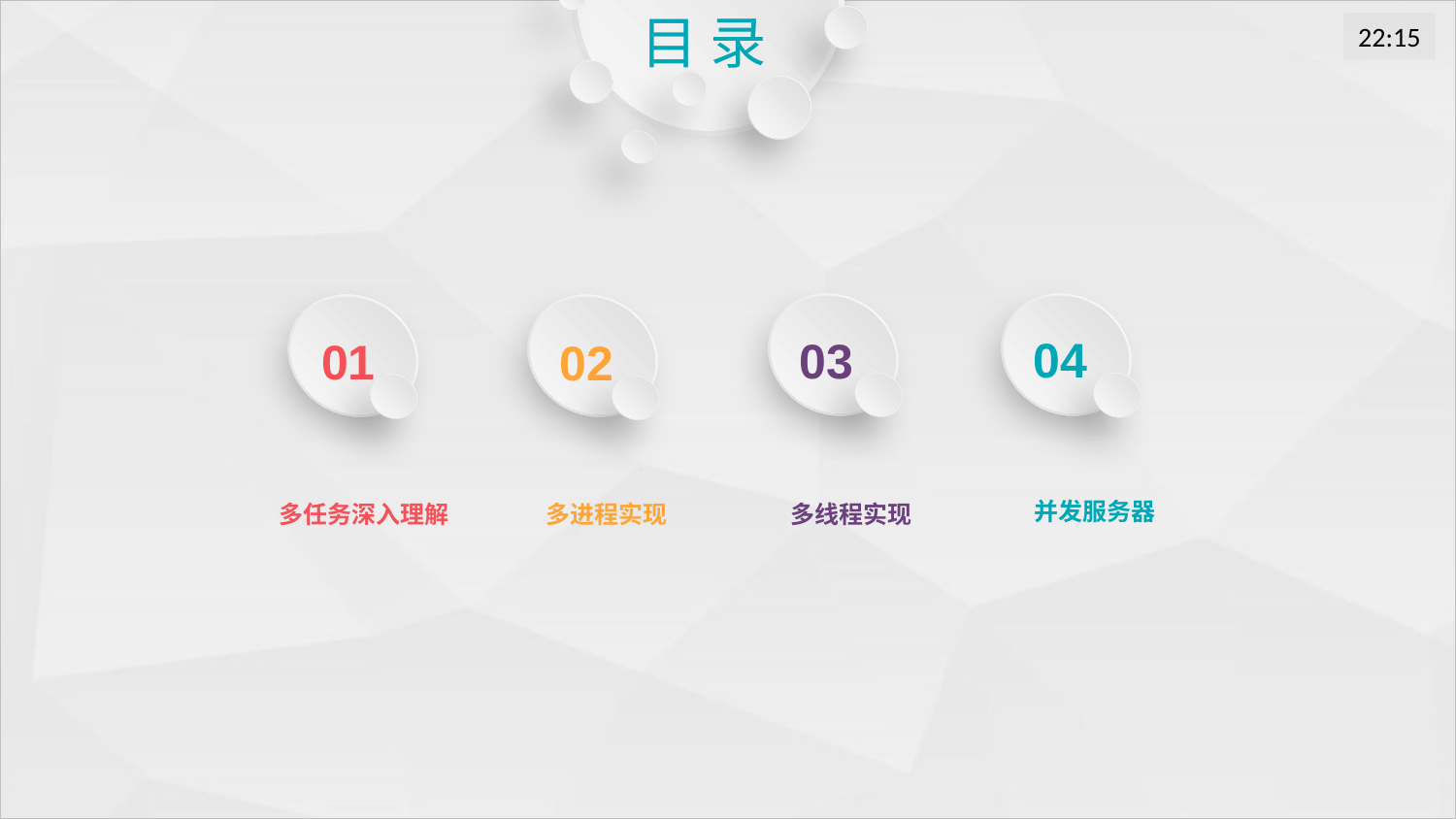

目 录

03

04

01

02

并发服务器

多进程实现

多任务深入理解

多线程实现